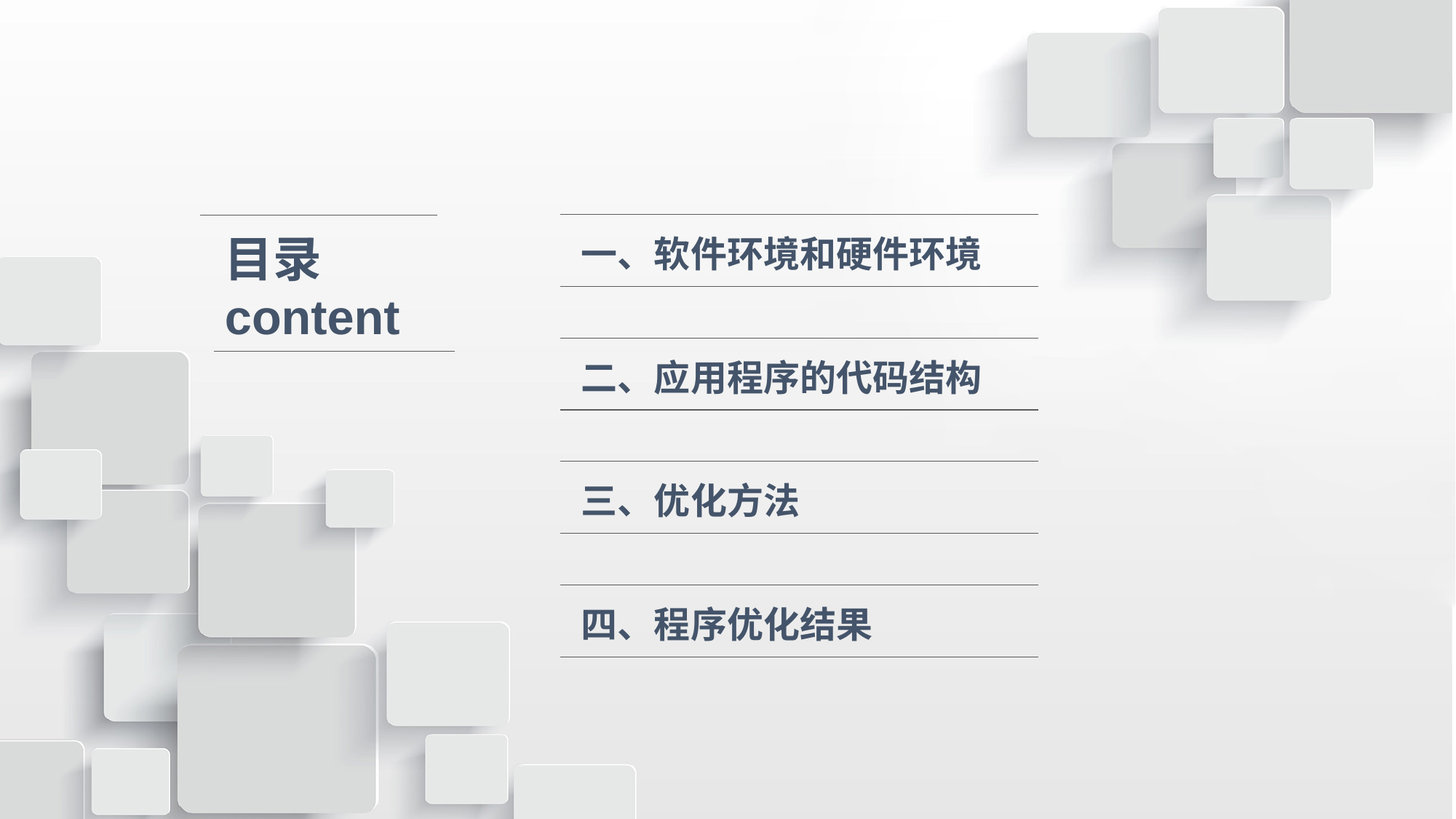

目录  content
一、软件环境和硬件环境
二、应用程序的代码结构
三、优化方法
四、程序优化结果